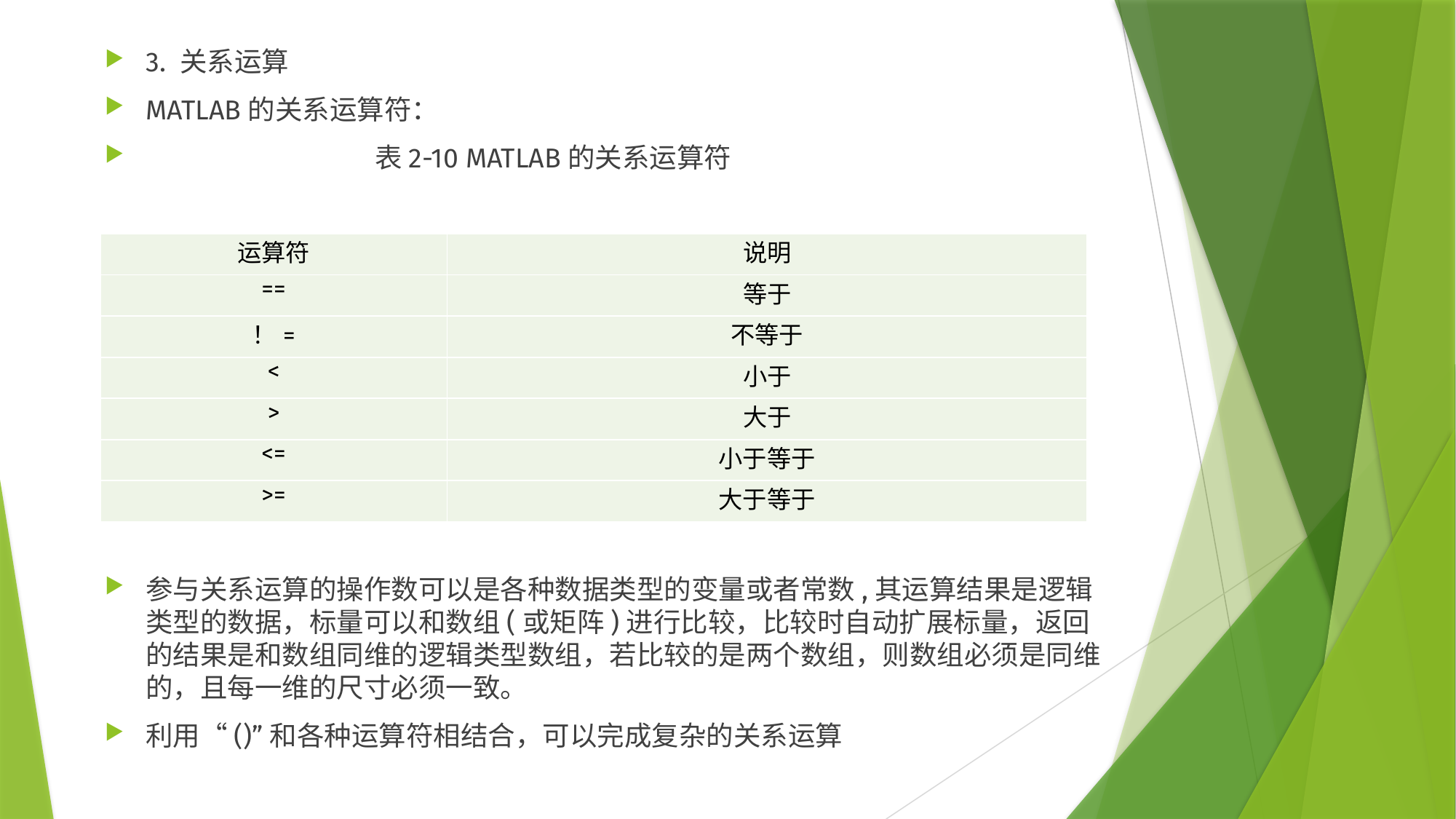

3. 关系运算
MATLAB的关系运算符：
                                    表2-10 MATLAB的关系运算符

参与关系运算的操作数可以是各种数据类型的变量或者常数,其运算结果是逻辑类型的数据，标量可以和数组(或矩阵)进行比较，比较时自动扩展标量，返回的结果是和数组同维的逻辑类型数组，若比较的是两个数组，则数组必须是同维的，且每一维的尺寸必须一致。
利用“()”和各种运算符相结合，可以完成复杂的关系运算

| 运算符 | 说明 |
| --- | --- |
| == | 等于 |
| ！= | 不等于 |
| < | 小于 |
| > | 大于 |
| <= | 小于等于 |
| >= | 大于等于 |